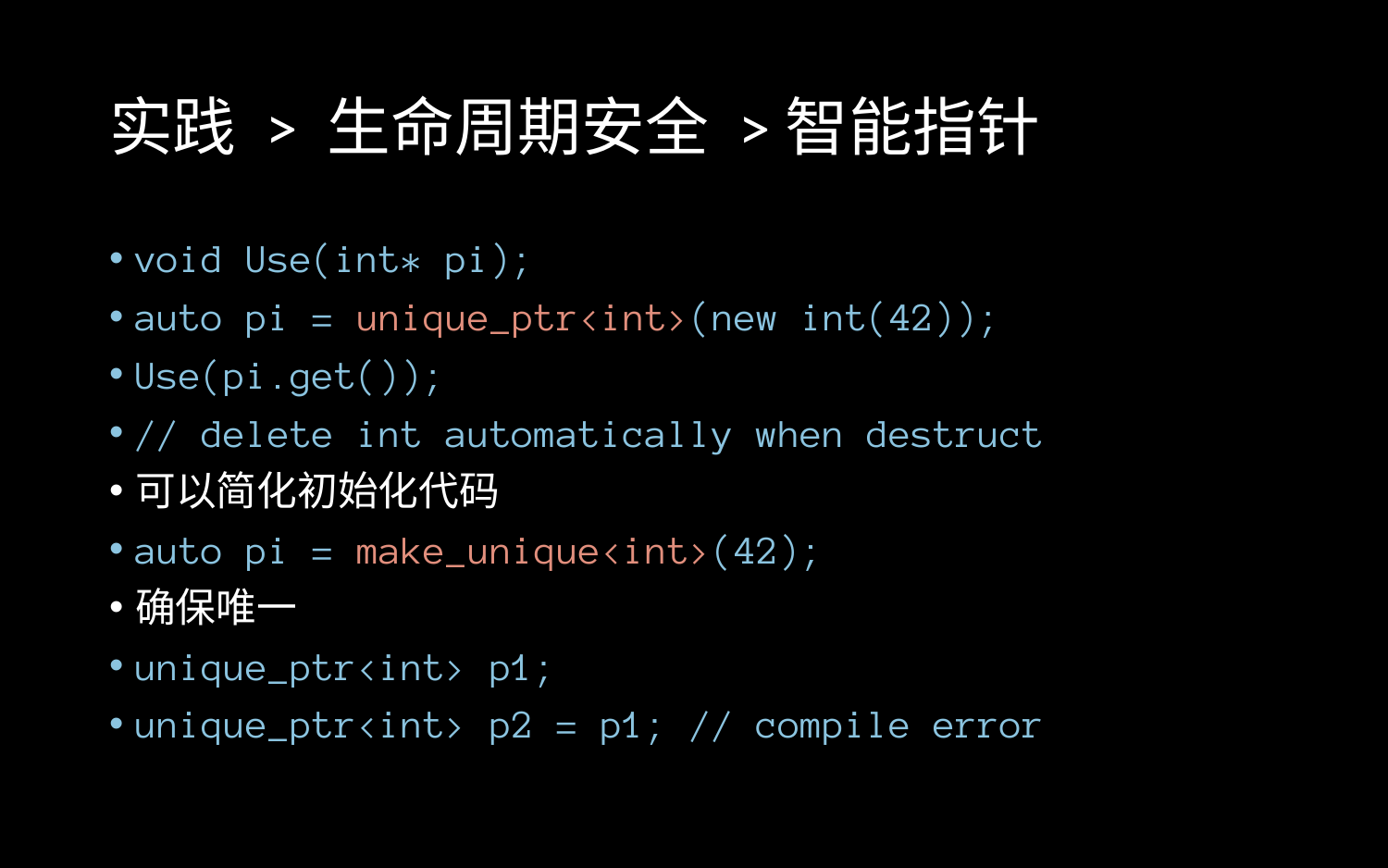

# 实践 > 生命周期安全 >智能指针
void Use(int* pi);
auto pi = unique_ptr<int>(new int(42));
Use(pi.get());
// delete int automatically when destruct
可以简化初始化代码
auto pi = make_unique<int>(42);
确保唯一
unique_ptr<int> p1;
unique_ptr<int> p2 = p1; // compile error